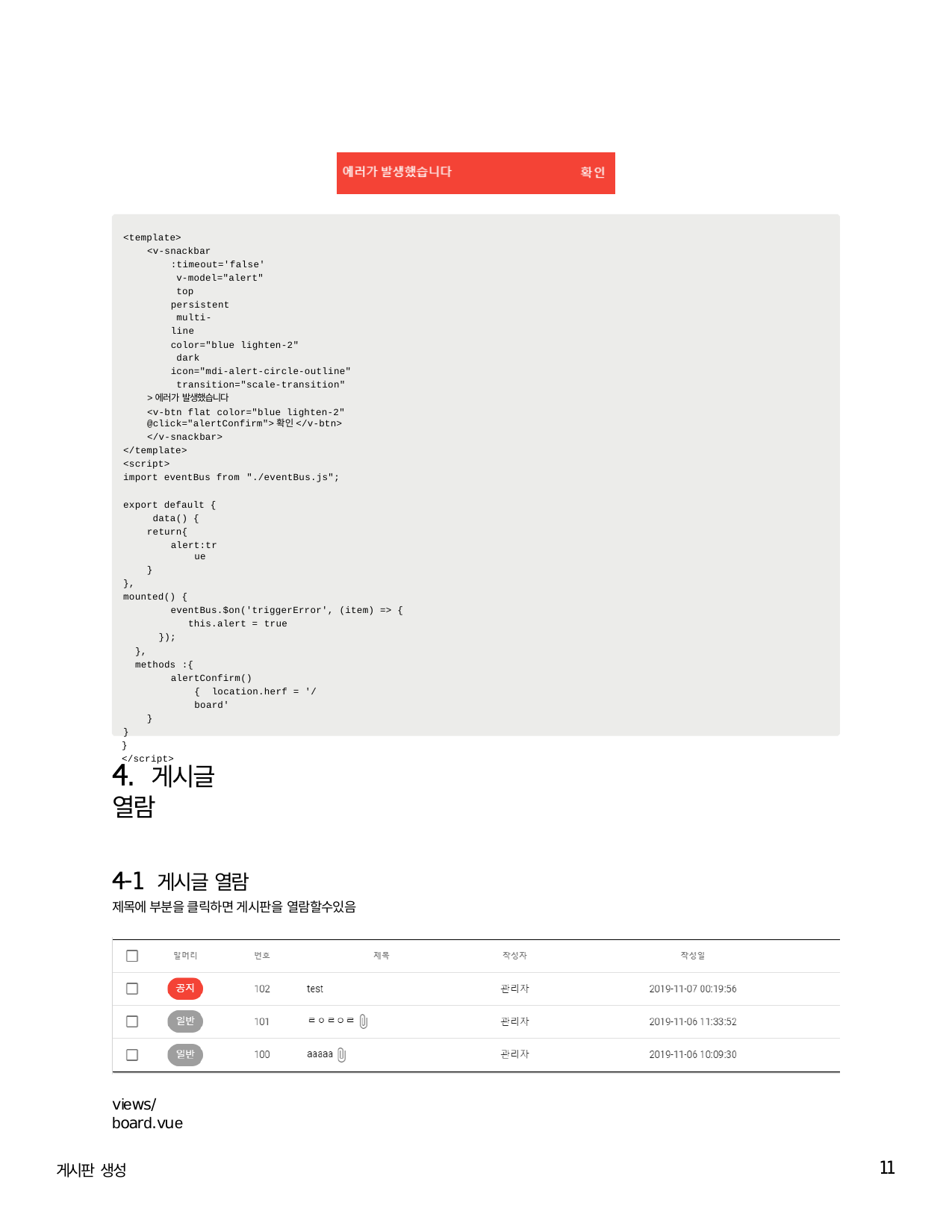

<template>
<v-snackbar
:timeout='false'  v-model="alert"  top
persistent  multi-line
color="blue lighten-2"  dark
icon="mdi-alert-circle-outline"  transition="scale-transition"
>에러가 발생했습니다
<v-btn flat color="blue lighten-2" @click="alertConfirm">확인</v-btn>
</v-snackbar>
</template>
<script>
import eventBus from "./eventBus.js";

export default {  data() {
return{
alert:true
}
},
mounted() {
eventBus.$on('triggerError', (item) => {  this.alert = true
});
},
methods :{
alertConfirm(){  location.herf = '/board'
}
}
}
</script>
4. 게시글 열람

4-1 게시글 열람
제목에 부분을 클릭하면 게시판을 열람할수있음

views/board.vue
11
게시판 생성